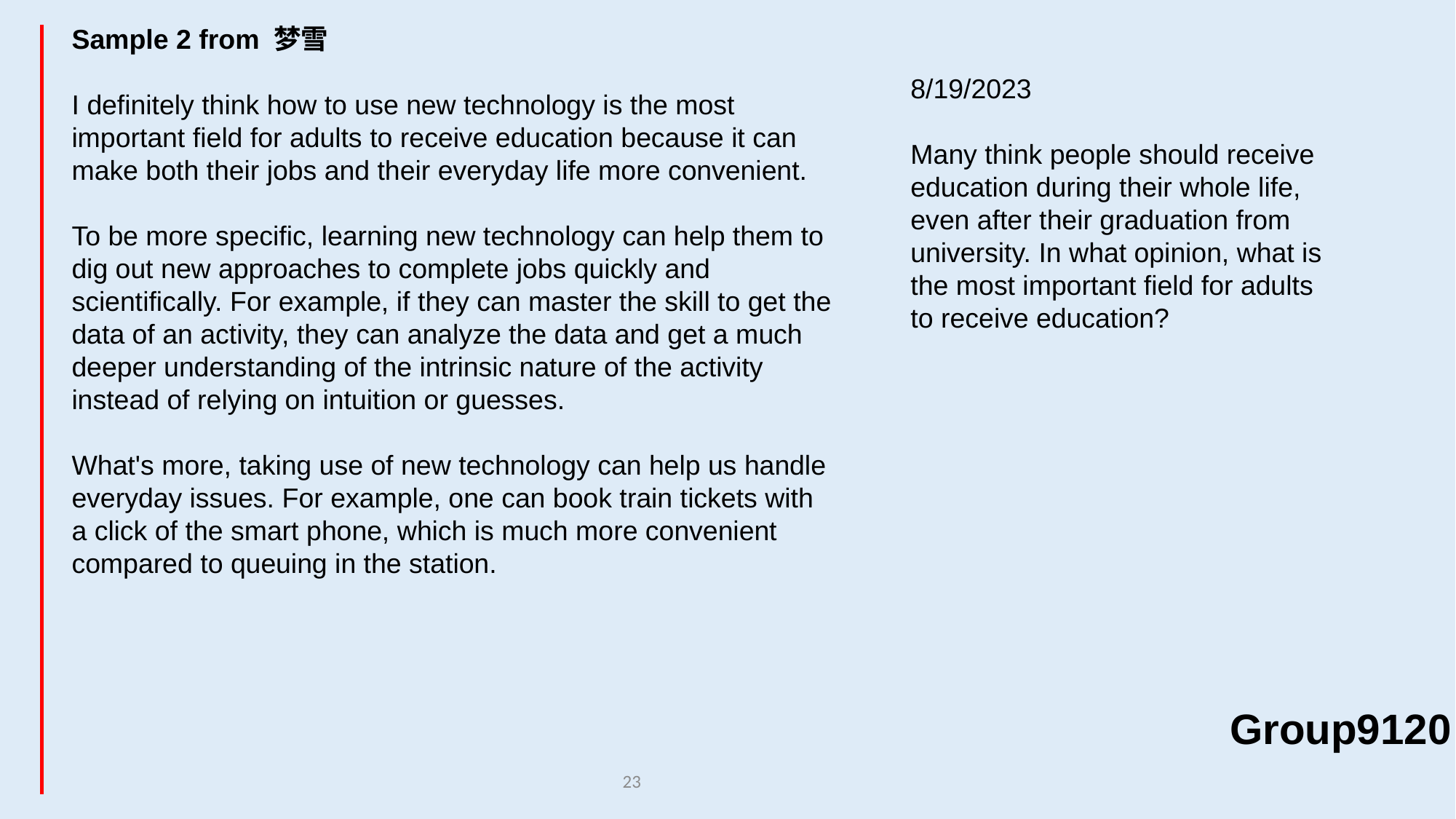

Sample 2 from 梦雪

I definitely think how to use new technology is the most important field for adults to receive education because it can make both their jobs and their everyday life more convenient.

To be more specific, learning new technology can help them to dig out new approaches to complete jobs quickly and scientifically. For example, if they can master the skill to get the data of an activity, they can analyze the data and get a much deeper understanding of the intrinsic nature of the activity instead of relying on intuition or guesses.

What's more, taking use of new technology can help us handle everyday issues. For example, one can book train tickets with a click of the smart phone, which is much more convenient compared to queuing in the station.

8/19/2023

Many think people should receive education during their whole life, even after their graduation from university. In what opinion, what is the most important field for adults to receive education?
Group9120
23